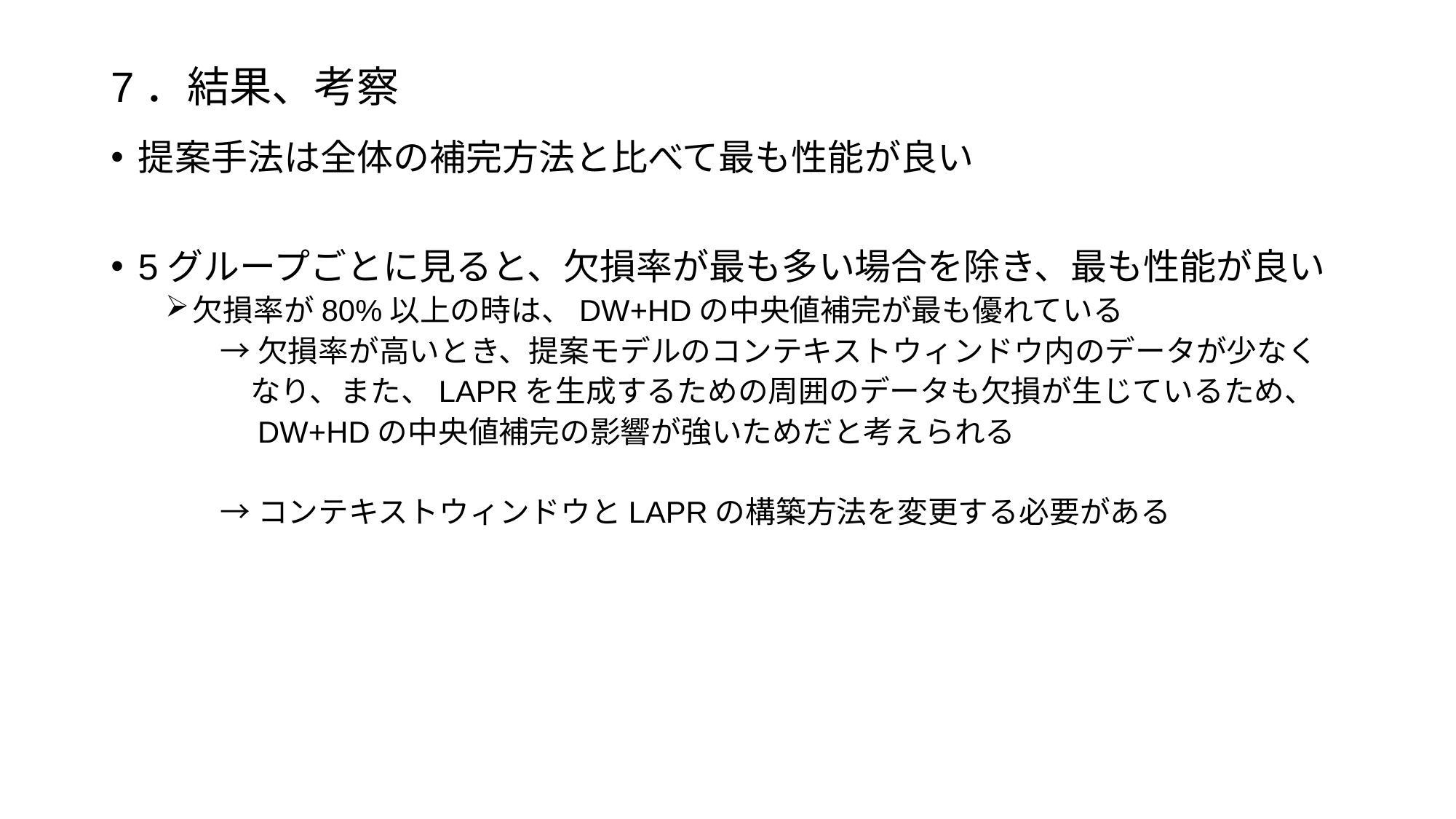

# 7．結果、考察
提案手法は全体の補完方法と比べて最も性能が良い

5グループごとに見ると、欠損率が最も多い場合を除き、最も性能が良い
欠損率が80%以上の時は、DW+HDの中央値補完が最も優れている
→欠損率が高いとき、提案モデルのコンテキストウィンドウ内のデータが少なく
　なり、また、LAPRを生成するための周囲のデータも欠損が生じているため、
　DW+HDの中央値補完の影響が強いためだと考えられる

→コンテキストウィンドウとLAPRの構築方法を変更する必要がある